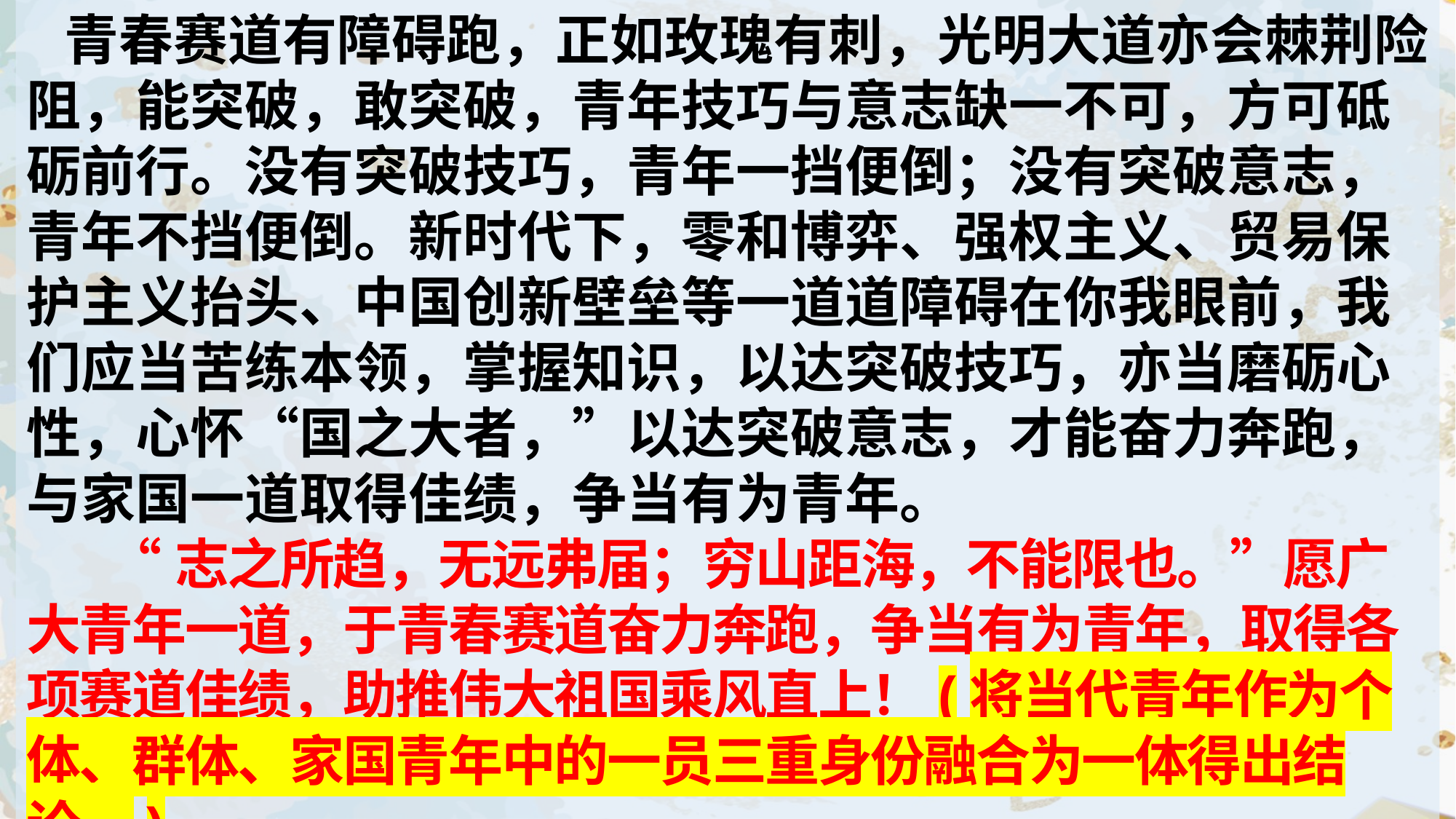

青春赛道有障碍跑，正如玫瑰有刺，光明大道亦会棘荆险阻，能突破，敢突破，青年技巧与意志缺一不可，方可砥砺前行。没有突破技巧，青年一挡便倒；没有突破意志，青年不挡便倒。新时代下，零和博弈、强权主义、贸易保护主义抬头、中国创新壁垒等一道道障碍在你我眼前，我们应当苦练本领，掌握知识，以达突破技巧，亦当磨砺心性，心怀“国之大者，”以达突破意志，才能奋力奔跑，与家国一道取得佳绩，争当有为青年。    “志之所趋，无远弗届；穷山距海，不能限也。”愿广大青年一道，于青春赛道奋力奔跑，争当有为青年，取得各项赛道佳绩，助推伟大祖国乘风直上！(将当代青年作为个体、群体、家国青年中的一员三重身份融合为一体得出结论。)